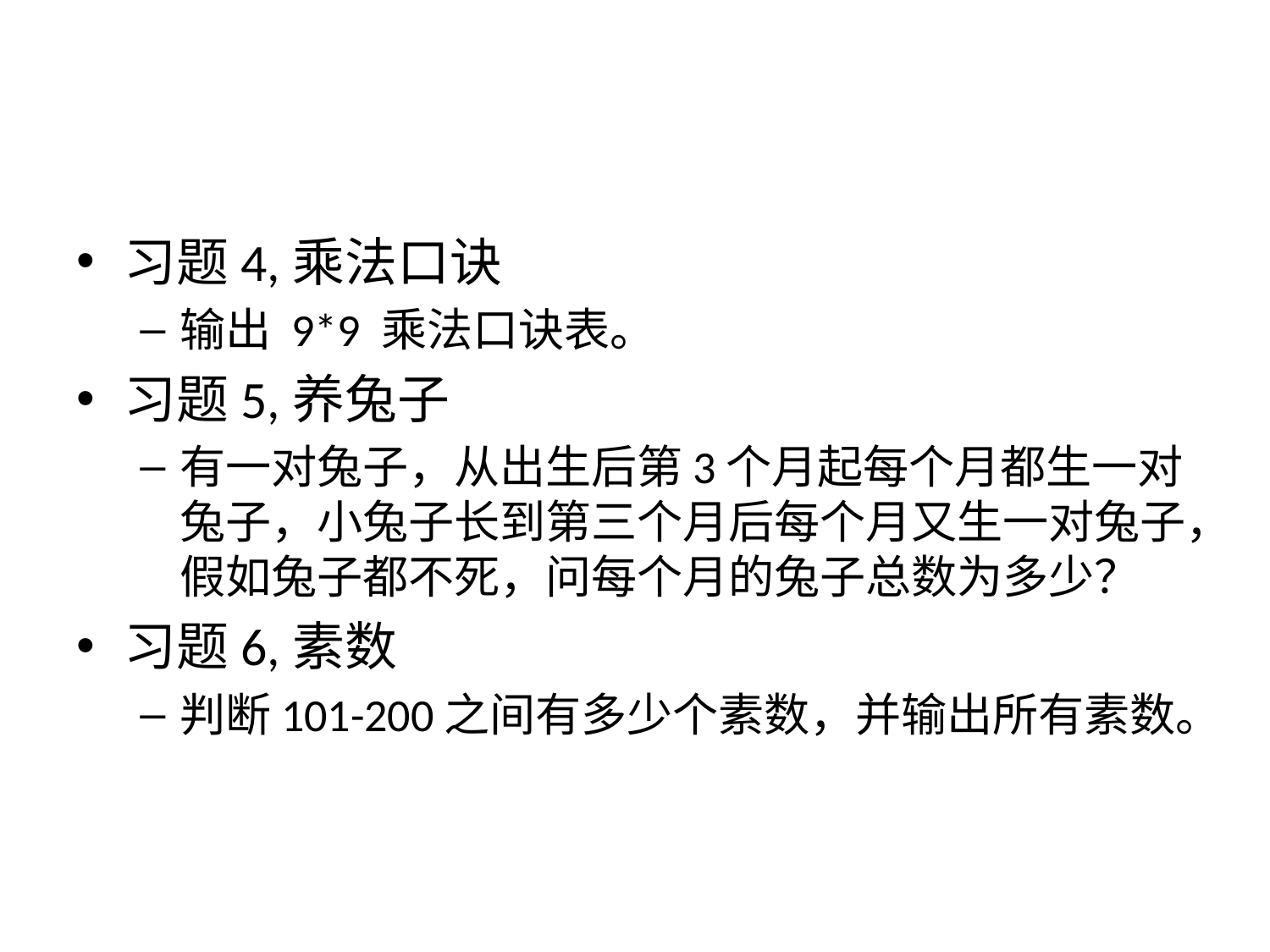

#
习题4,乘法口诀
输出 9*9 乘法口诀表。
习题5,养兔子
有一对兔子，从出生后第3个月起每个月都生一对兔子，小兔子长到第三个月后每个月又生一对兔子，假如兔子都不死，问每个月的兔子总数为多少？
习题6,素数
判断101-200之间有多少个素数，并输出所有素数。